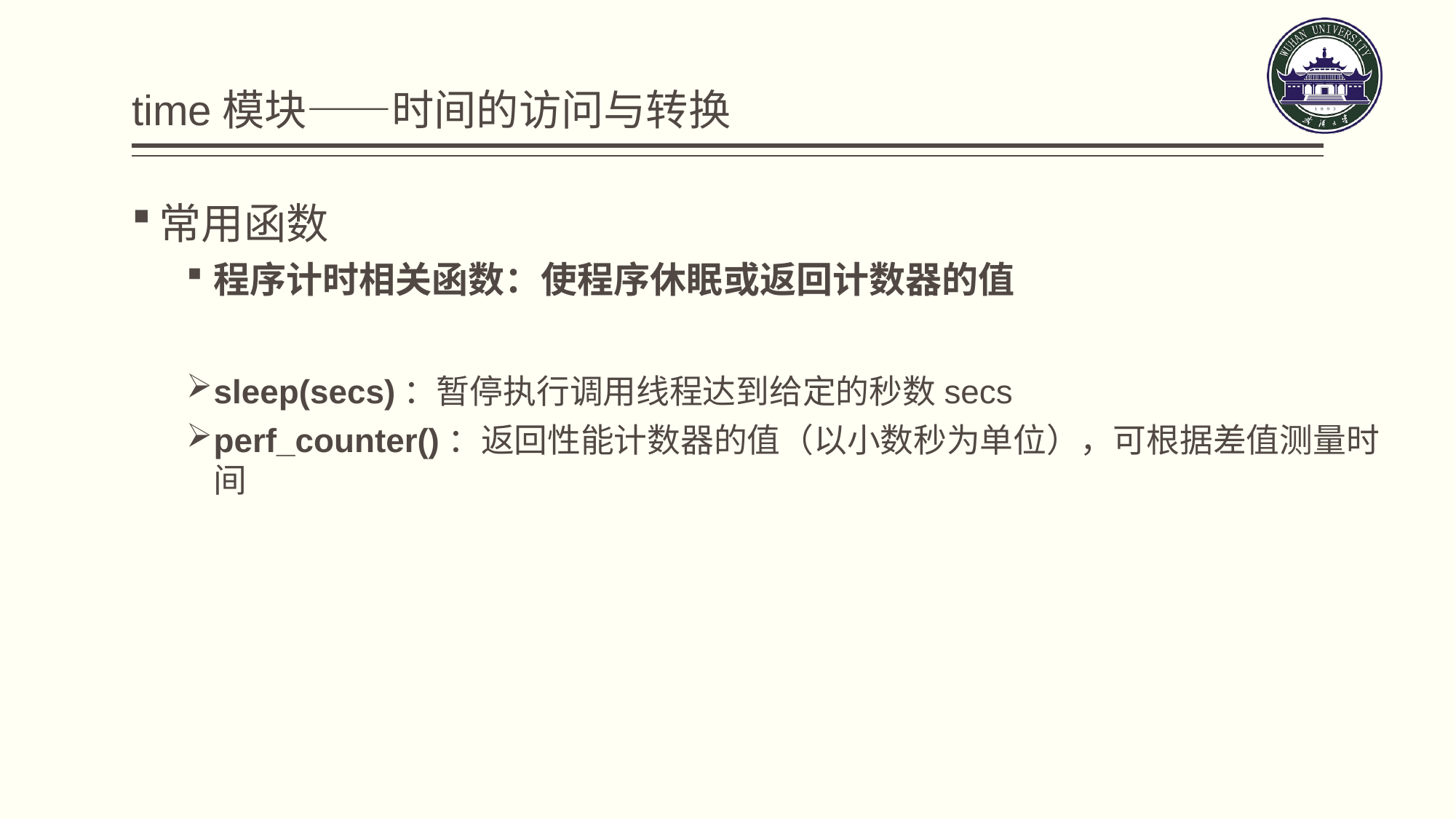

# time模块——时间的访问与转换
常用函数
程序计时相关函数：使程序休眠或返回计数器的值

sleep(secs)：暂停执行调用线程达到给定的秒数secs
perf_counter()：返回性能计数器的值（以小数秒为单位），可根据差值测量时间